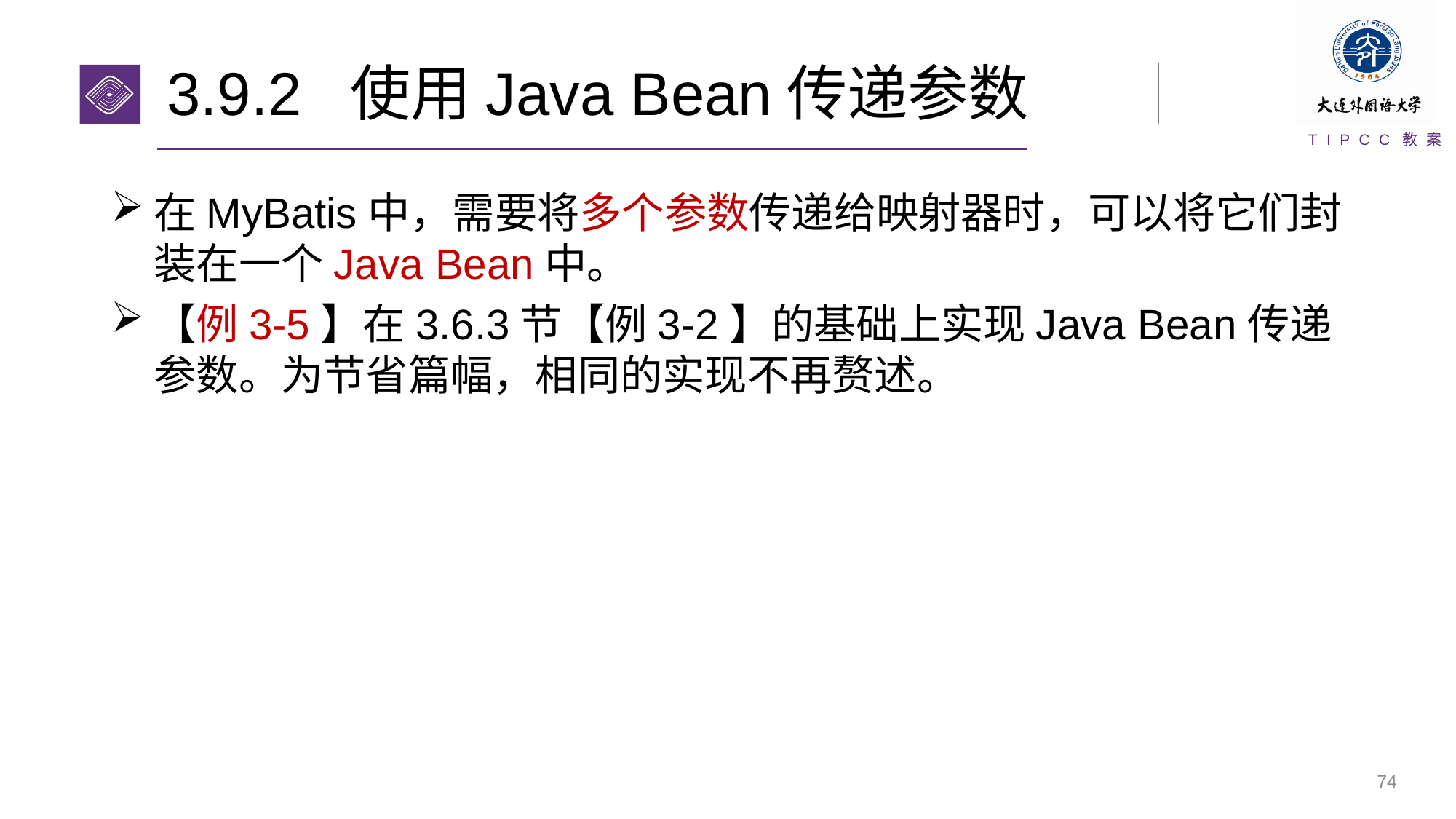

# 3.9.2  使用Java Bean传递参数
在MyBatis中，需要将多个参数传递给映射器时，可以将它们封装在一个Java Bean中。
【例3-5】在3.6.3节【例3-2】的基础上实现Java Bean传递参数。为节省篇幅，相同的实现不再赘述。
74